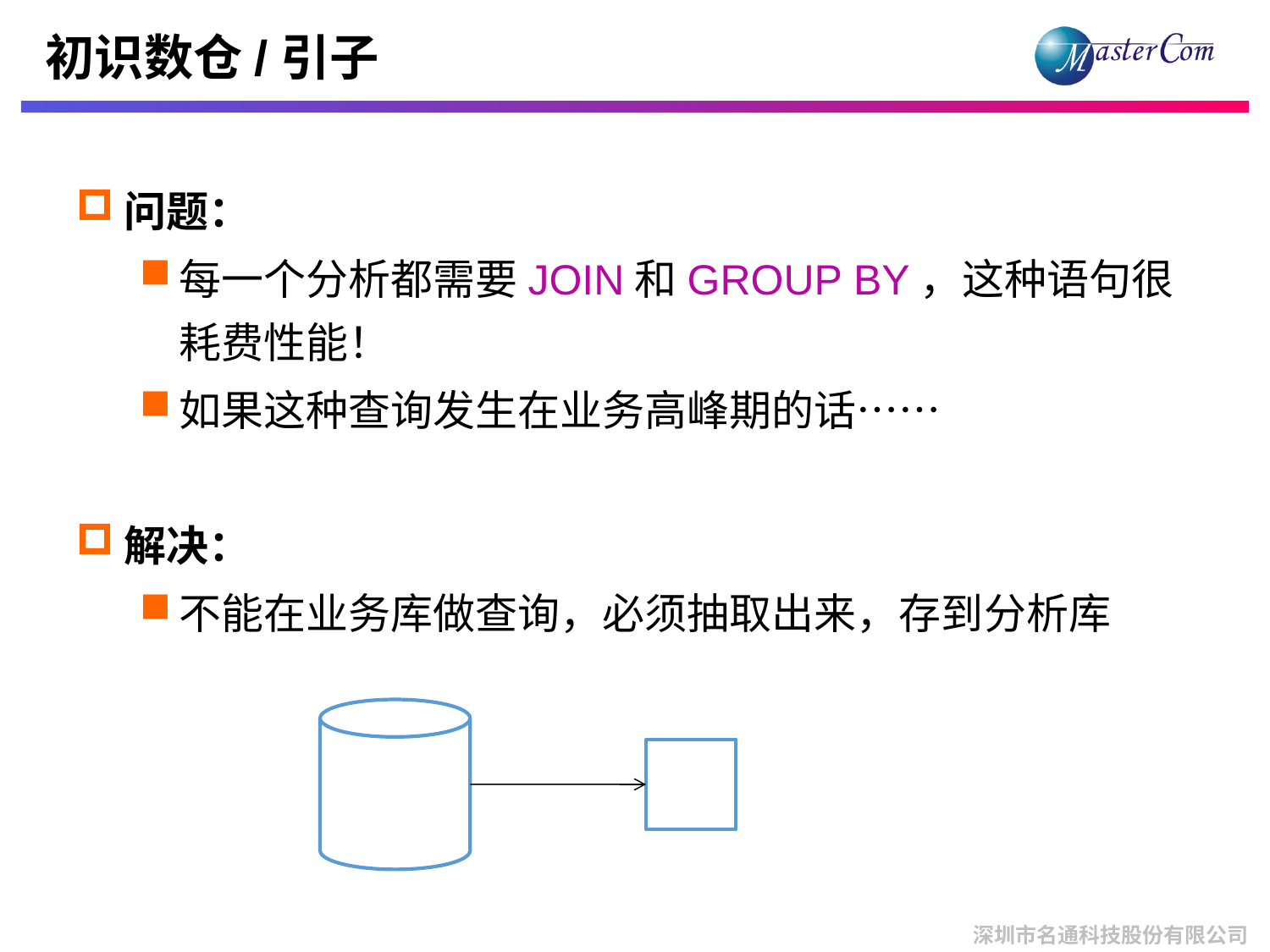

# 初识数仓/引子
问题：
每一个分析都需要JOIN和GROUP BY，这种语句很耗费性能！
如果这种查询发生在业务高峰期的话……

解决：
不能在业务库做查询，必须抽取出来，存到分析库